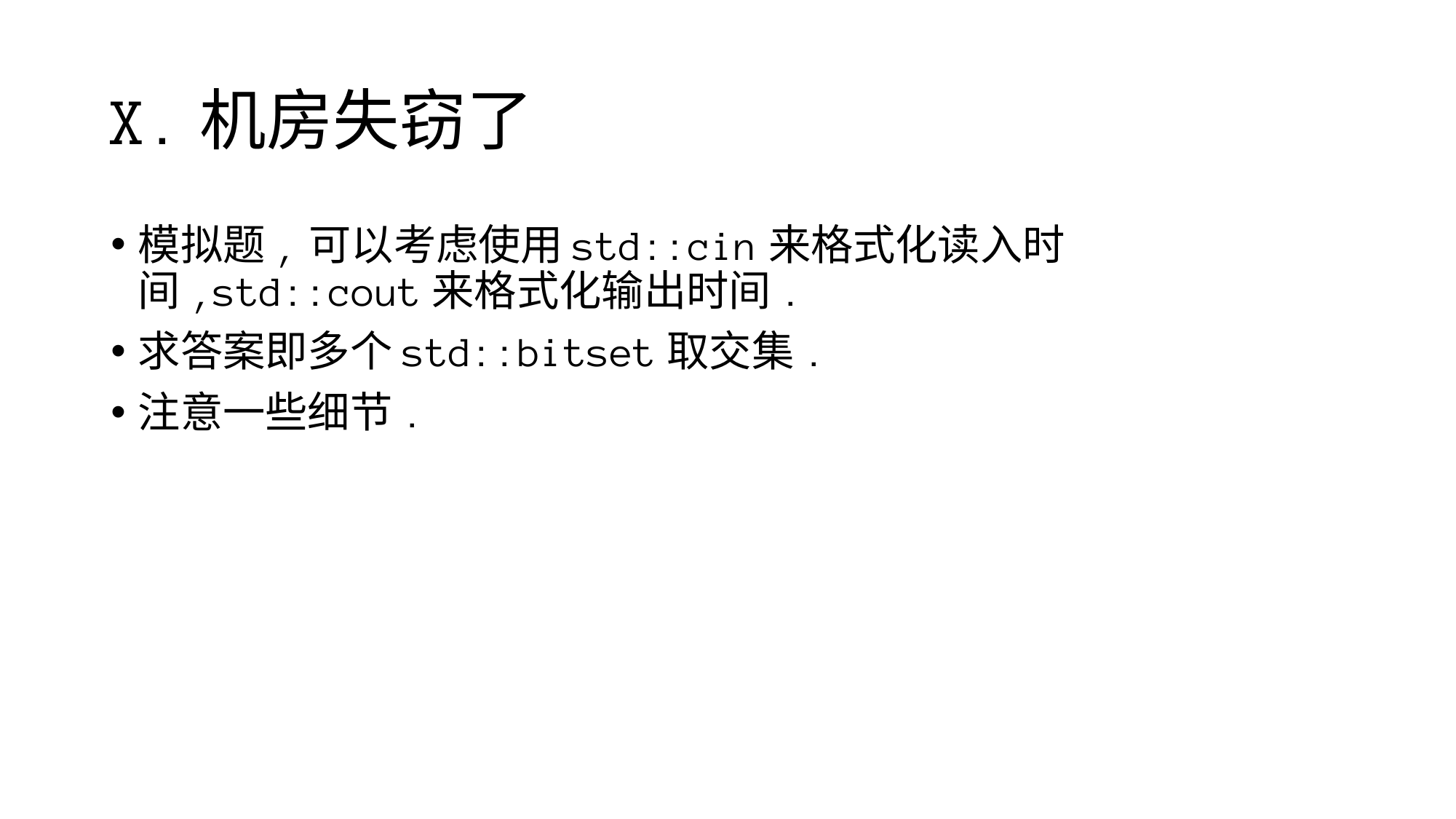

# X.机房失窃了
模拟题,可以考虑使用std::cin来格式化读入时间,std::cout来格式化输出时间.
求答案即多个std::bitset取交集.
注意一些细节.